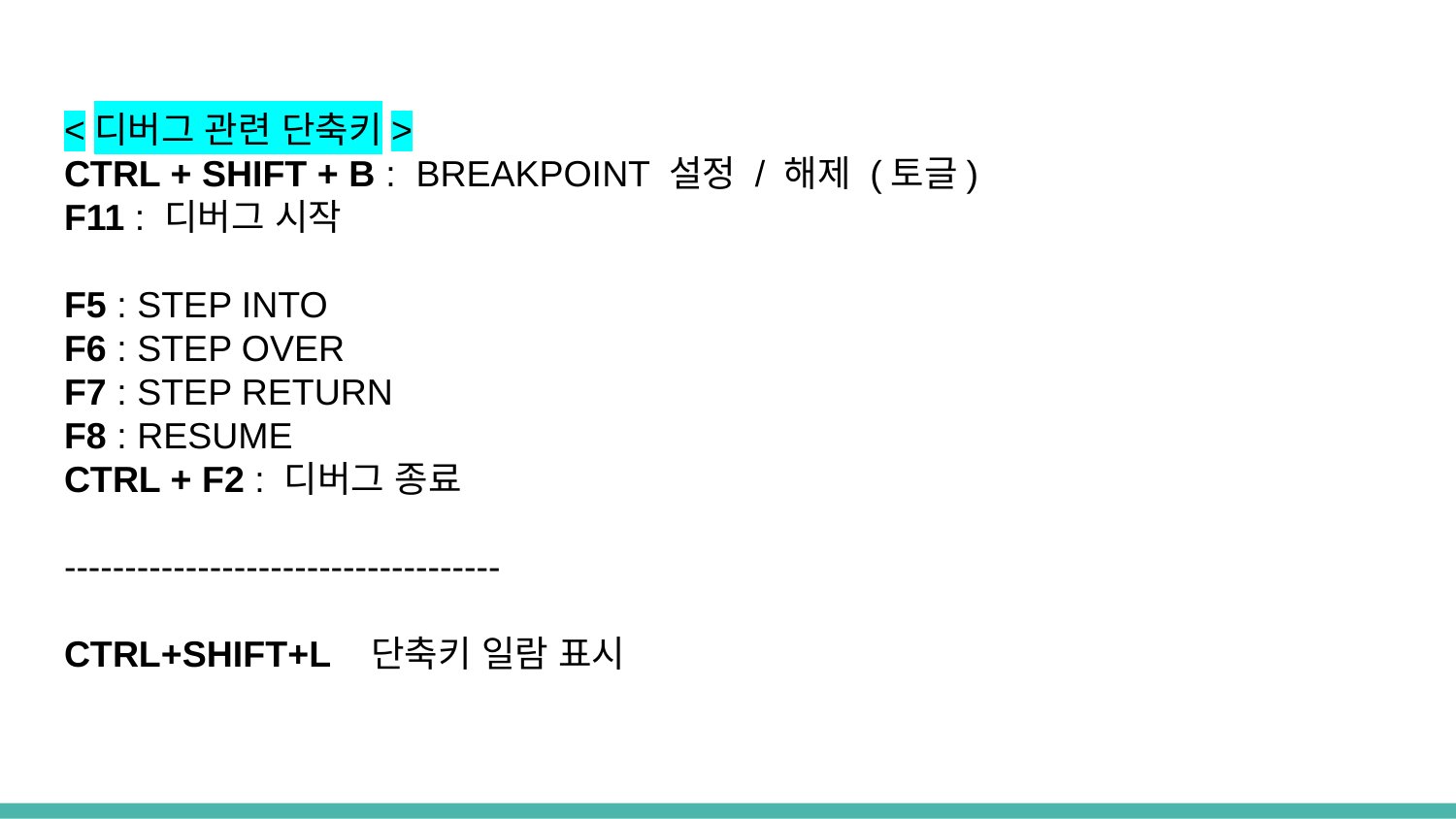

<디버그 관련 단축키>
CTRL + SHIFT + B :  BREAKPOINT 설정 / 해제 (토글)
F11 : 디버그 시작

F5 : STEP INTO
F6 : STEP OVER
F7 : STEP RETURN
F8 : RESUME
CTRL + F2 : 디버그 종료

------------------------------------

CTRL+SHIFT+L   단축키 일람 표시